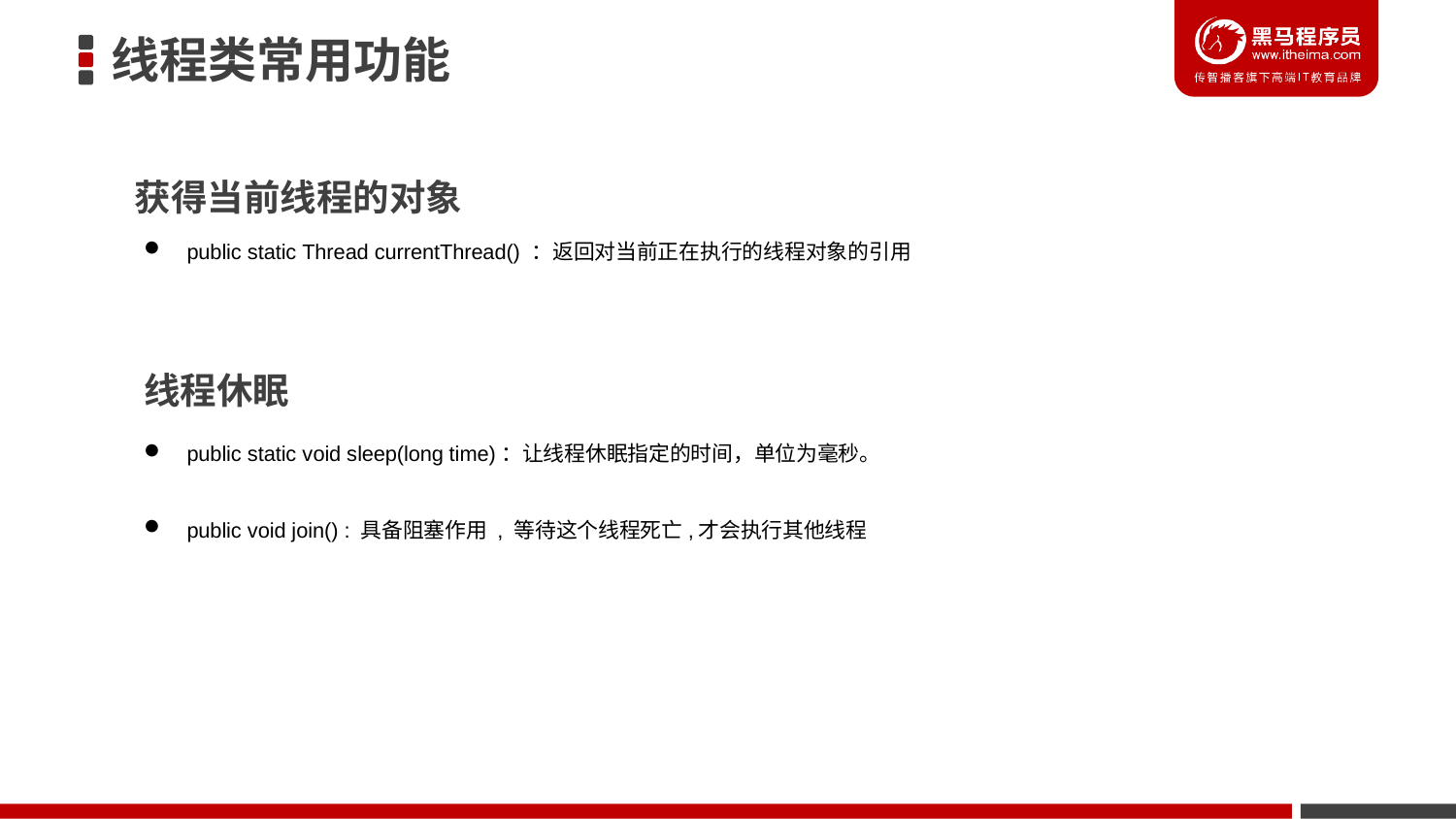

线程类常用功能
获得当前线程的对象
public static Thread currentThread() ：返回对当前正在执行的线程对象的引用
线程休眠
public static void sleep(long time)：让线程休眠指定的时间，单位为毫秒。

public void join​() : 具备阻塞作用 , 等待这个线程死亡,才会执行其他线程